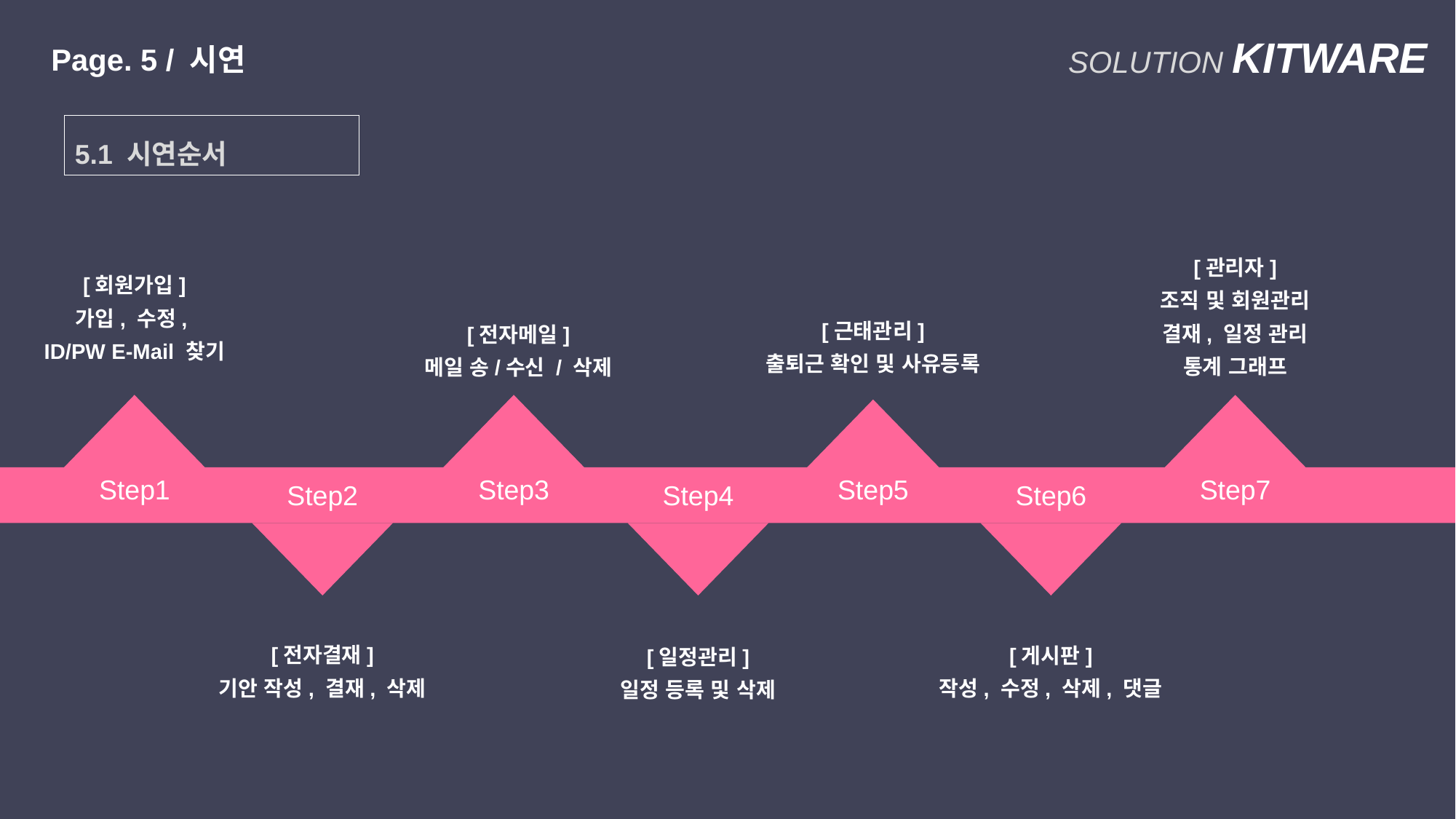

SOLUTION KITWARE
Page. 5 / 시연
5.1 시연순서
[관리자]
조직 및 회원관리
결재, 일정 관리
통계 그래프
[회원가입]
가입, 수정,
ID/PW E-Mail 찾기
[근태관리]
출퇴근 확인 및 사유등록
[전자메일]
메일 송/수신 / 삭제

Step1
Step3
Step5
Step7
Step2
Step4
Step6

[전자결재]
기안 작성, 결재, 삭제
[게시판]
작성, 수정, 삭제, 댓글
[일정관리]
일정 등록 및 삭제